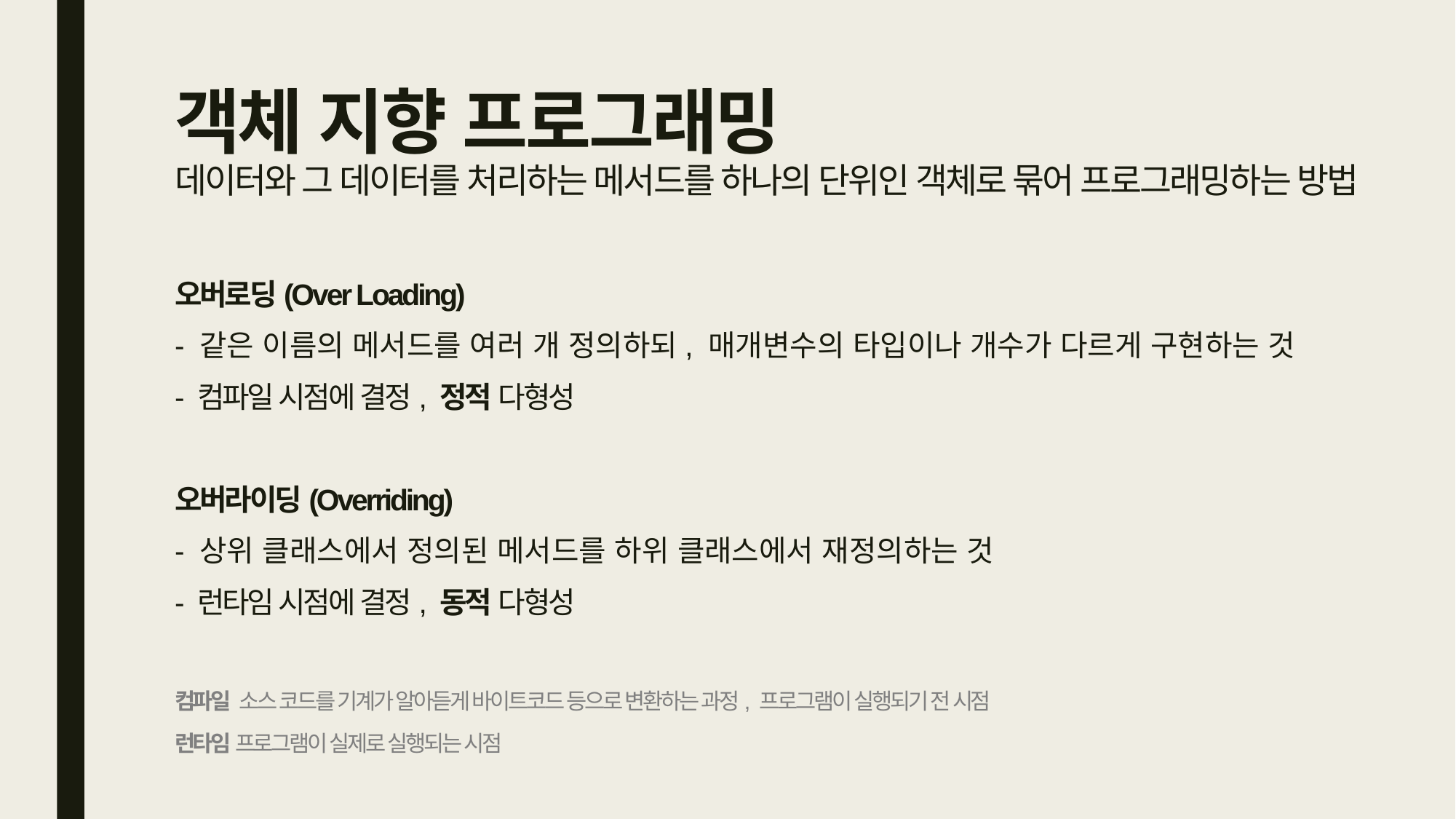

# 객체 지향 프로그래밍 데이터와 그 데이터를 처리하는 메서드를 하나의 단위인 객체로 묶어 프로그래밍하는 방법
오버로딩(Over Loading)
- 같은 이름의 메서드를 여러 개 정의하되, 매개변수의 타입이나 개수가 다르게 구현하는 것
- 컴파일 시점에 결정, 정적 다형성

오버라이딩(Overriding)
- 상위 클래스에서 정의된 메서드를 하위 클래스에서 재정의하는 것
- 런타임 시점에 결정, 동적 다형성

컴파일  소스 코드를 기계가 알아듣게 바이트코드 등으로 변환하는 과정, 프로그램이 실행되기 전 시점
런타임 프로그램이 실제로 실행되는 시점